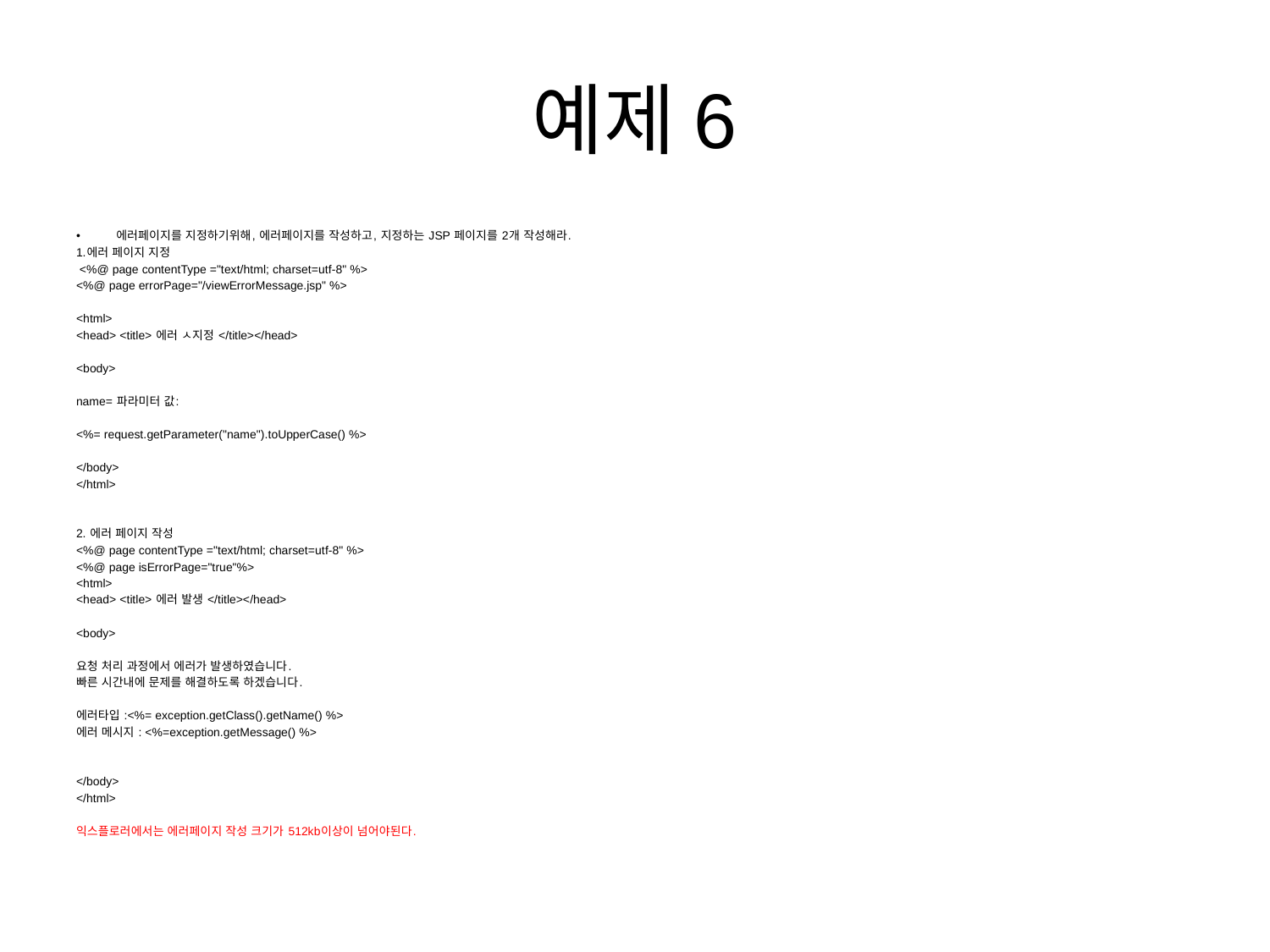

# 예제6
에러페이지를 지정하기위해, 에러페이지를 작성하고, 지정하는 JSP 페이지를 2개 작성해라.
1.에러 페이지 지정
 <%@ page contentType ="text/html; charset=utf-8" %>
<%@ page errorPage="/viewErrorMessage.jsp" %>

<html>
<head> <title> 에러 ㅅ지정 </title></head>

<body>

name= 파라미터 값:

<%= request.getParameter("name").toUpperCase() %>

</body>
</html>

2. 에러 페이지 작성
<%@ page contentType ="text/html; charset=utf-8" %>
<%@ page isErrorPage="true"%>
<html>
<head> <title> 에러 발생 </title></head>

<body>

요청 처리 과정에서 에러가 발생하였습니다.
빠른 시간내에 문제를 해결하도록 하겠습니다.

에러타입 :<%= exception.getClass().getName() %>
에러 메시지 : <%=exception.getMessage() %>

</body>
</html>

익스플로러에서는 에러페이지 작성 크기가 512kb이상이 넘어야된다.